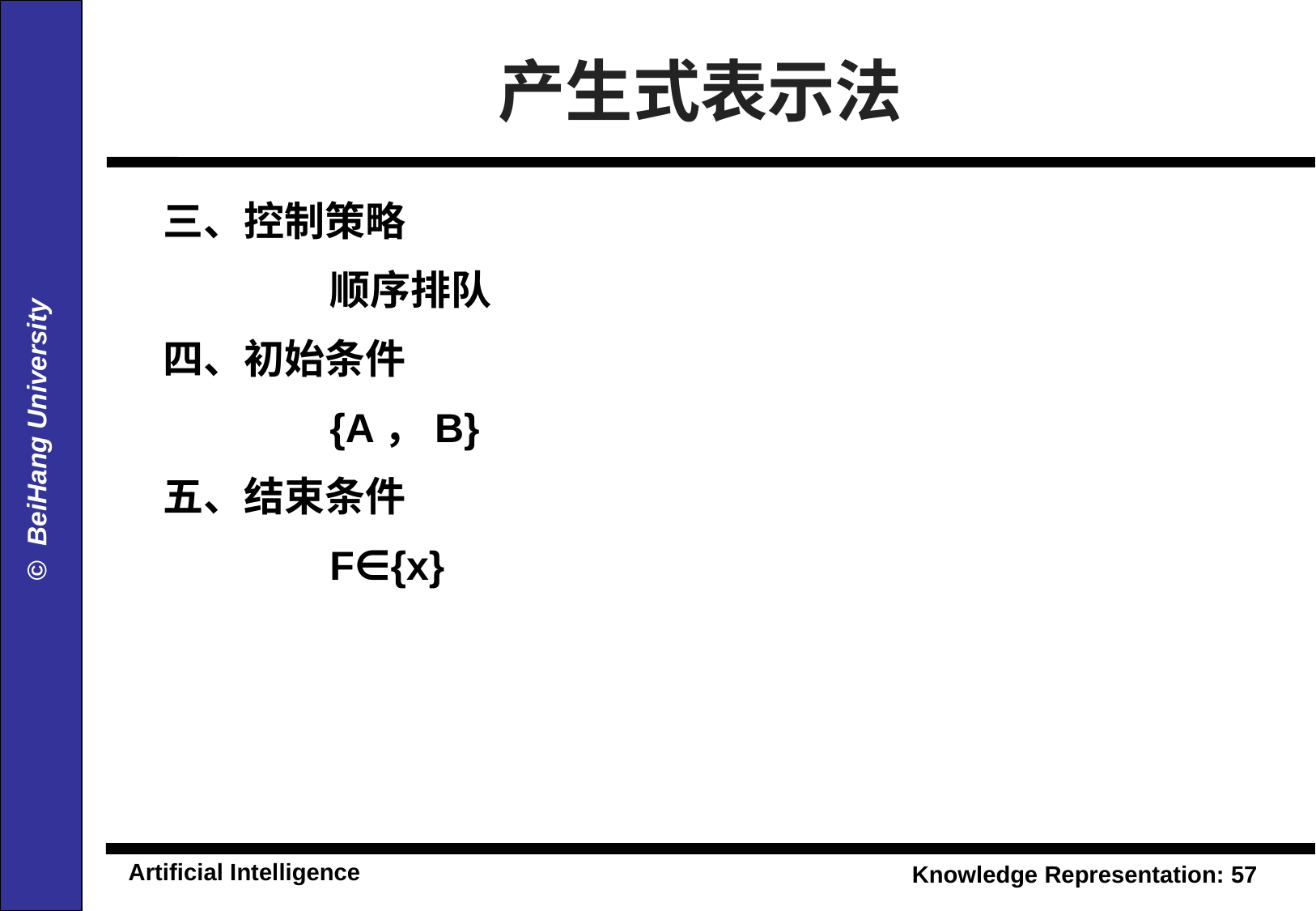

产生式表示法
三、控制策略
		顺序排队
四、初始条件
		{A，B}
五、结束条件
		F∈{x}